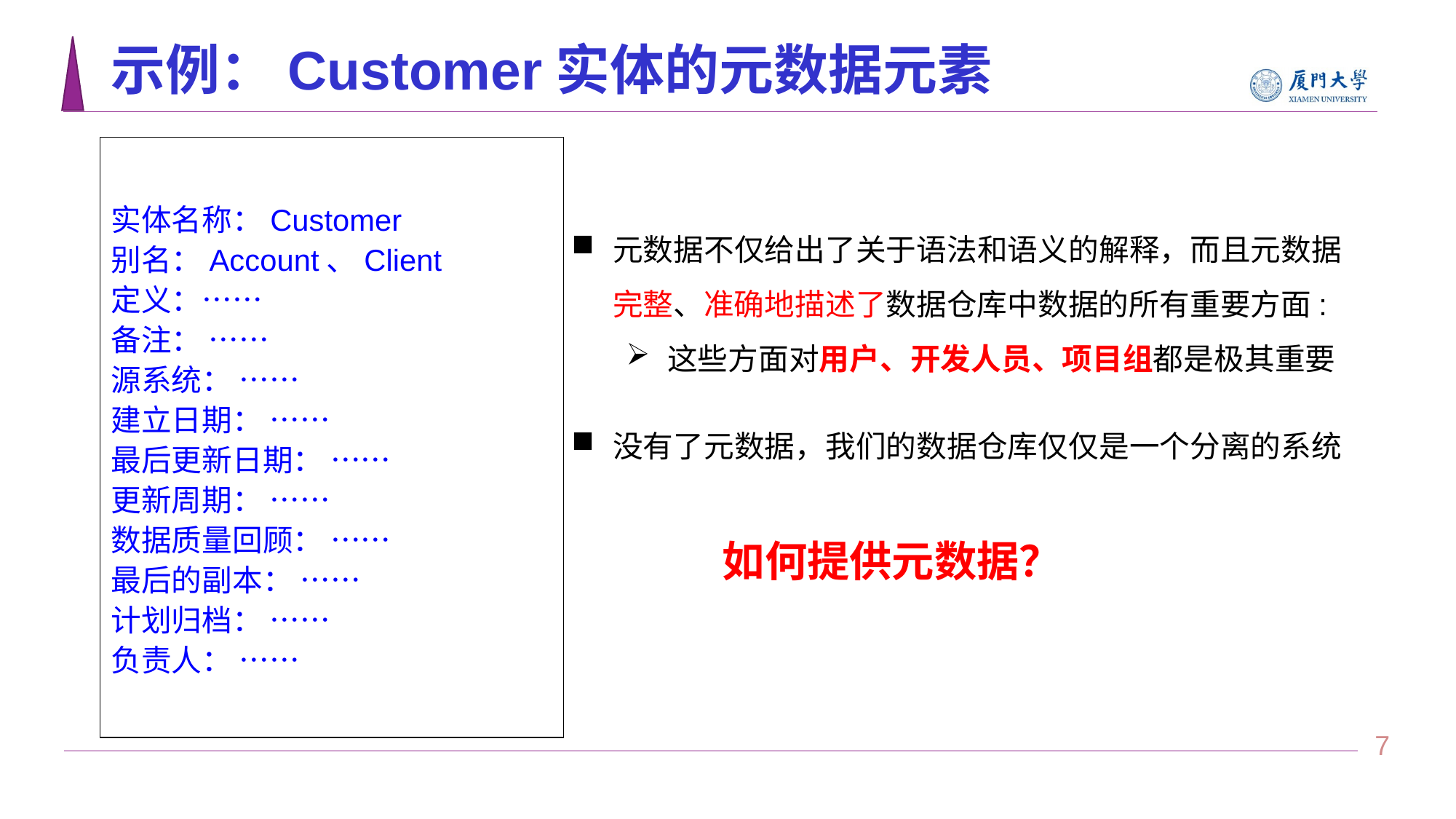

# 示例：Customer实体的元数据元素
实体名称：Customer
别名：Account、Client
定义：……
备注： ……
源系统： ……
建立日期： ……
最后更新日期： ……
更新周期： ……
数据质量回顾： ……
最后的副本： ……
计划归档： ……
负责人： ……
元数据不仅给出了关于语法和语义的解释，而且元数据完整、准确地描述了数据仓库中数据的所有重要方面:
这些方面对用户、开发人员、项目组都是极其重要

没有了元数据，我们的数据仓库仅仅是一个分离的系统
如何提供元数据？
7